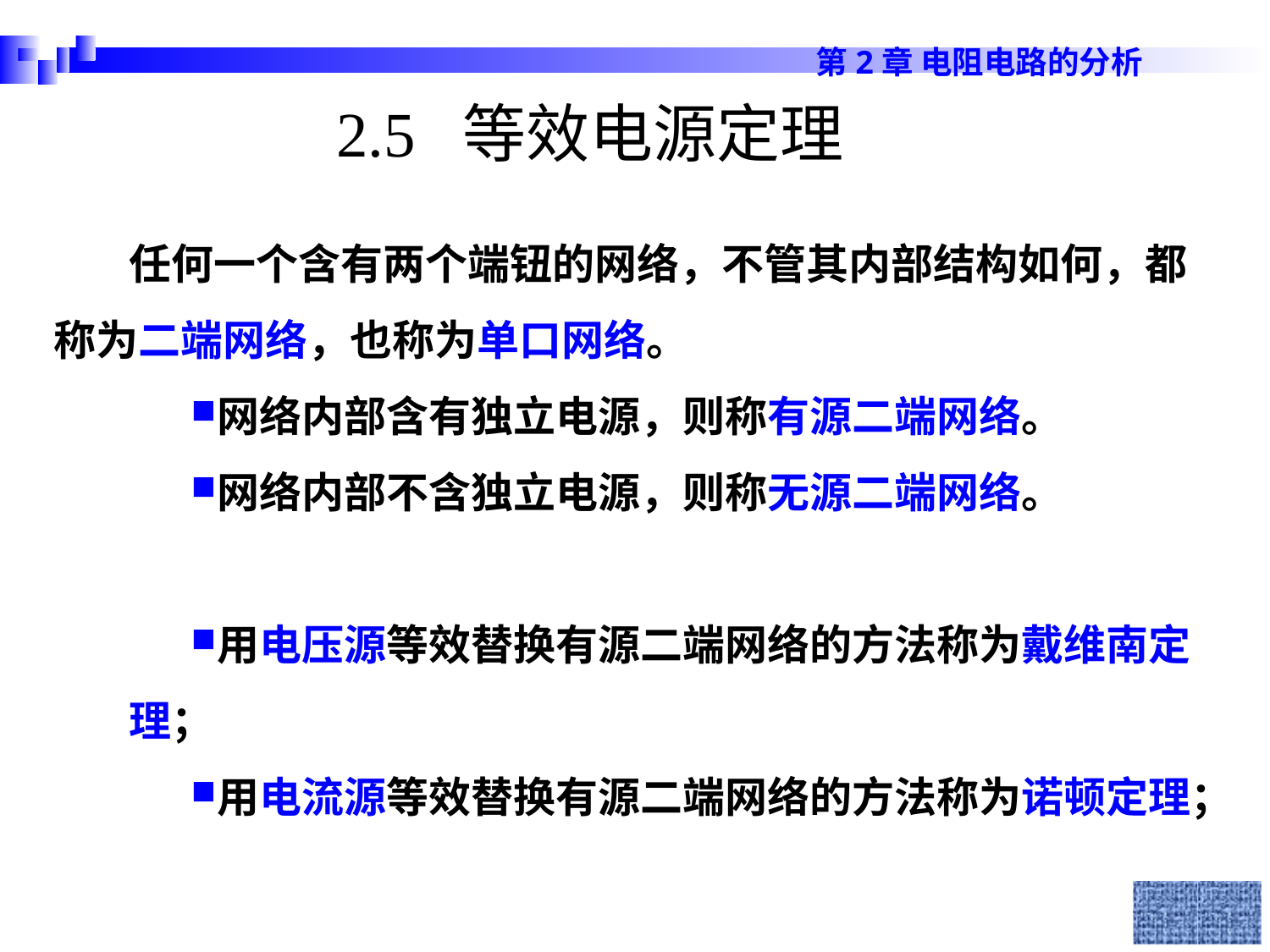

2.5  等效电源定理
任何一个含有两个端钮的网络，不管其内部结构如何，都称为二端网络，也称为单口网络。
网络内部含有独立电源，则称有源二端网络。
网络内部不含独立电源，则称无源二端网络。

用电压源等效替换有源二端网络的方法称为戴维南定理；
用电流源等效替换有源二端网络的方法称为诺顿定理；